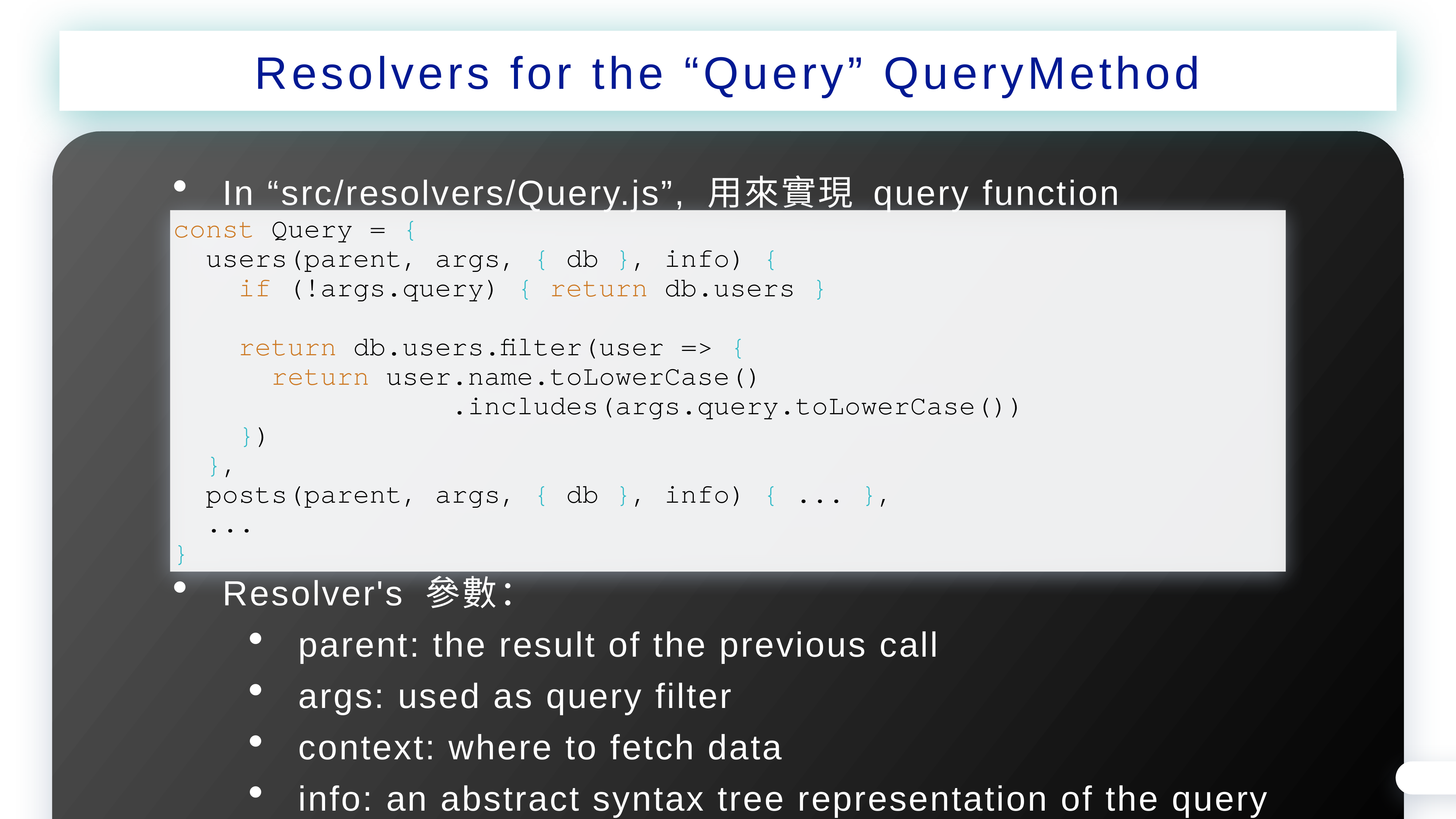

Resolvers for the “Query” QueryMethod
In “src/resolvers/Query.js”, 用來實現 query function
const Query = {
  users(parent, args, { db }, info) {
    if (!args.query) { return db.users }

    return db.users.filter(user => {
      return user.name.toLowerCase()
                 .includes(args.query.toLowerCase())
    })
  },
  posts(parent, args, { db }, info) { ... },
  ...
}
Resolver's 參數：
parent: the result of the previous call
args: used as query filter
context: where to fetch data
info: an abstract syntax tree representation of the query
18